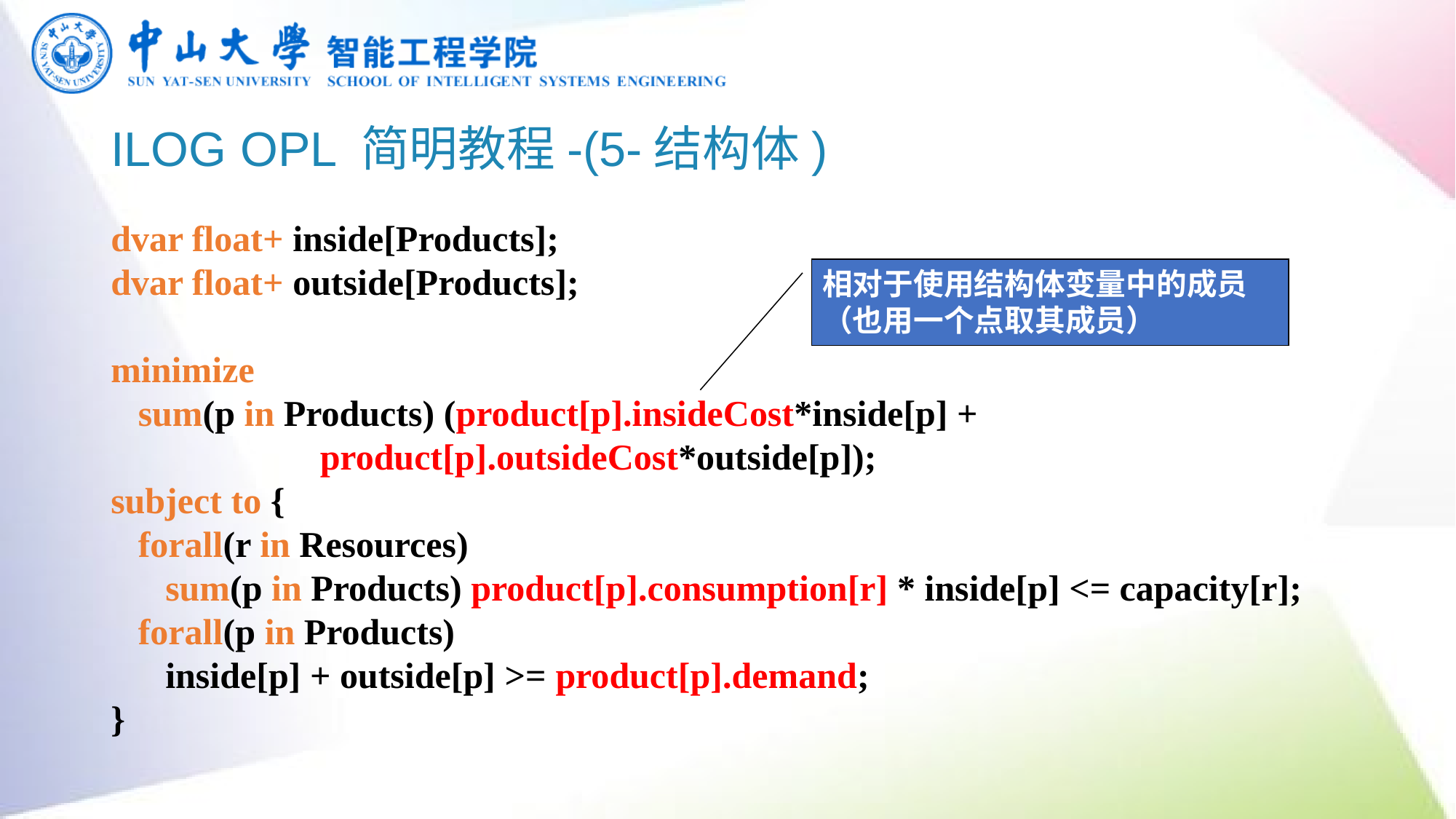

# ILOG OPL 简明教程-(5-结构体)
dvar float+ inside[Products];
dvar float+ outside[Products];

minimize
   sum(p in Products) (product[p].insideCost*inside[p] +
                       product[p].outsideCost*outside[p]);
subject to {
   forall(r in Resources)
      sum(p in Products) product[p].consumption[r] * inside[p] <= capacity[r];
   forall(p in Products)
      inside[p] + outside[p] >= product[p].demand;
}
相对于使用结构体变量中的成员
（也用一个点取其成员）